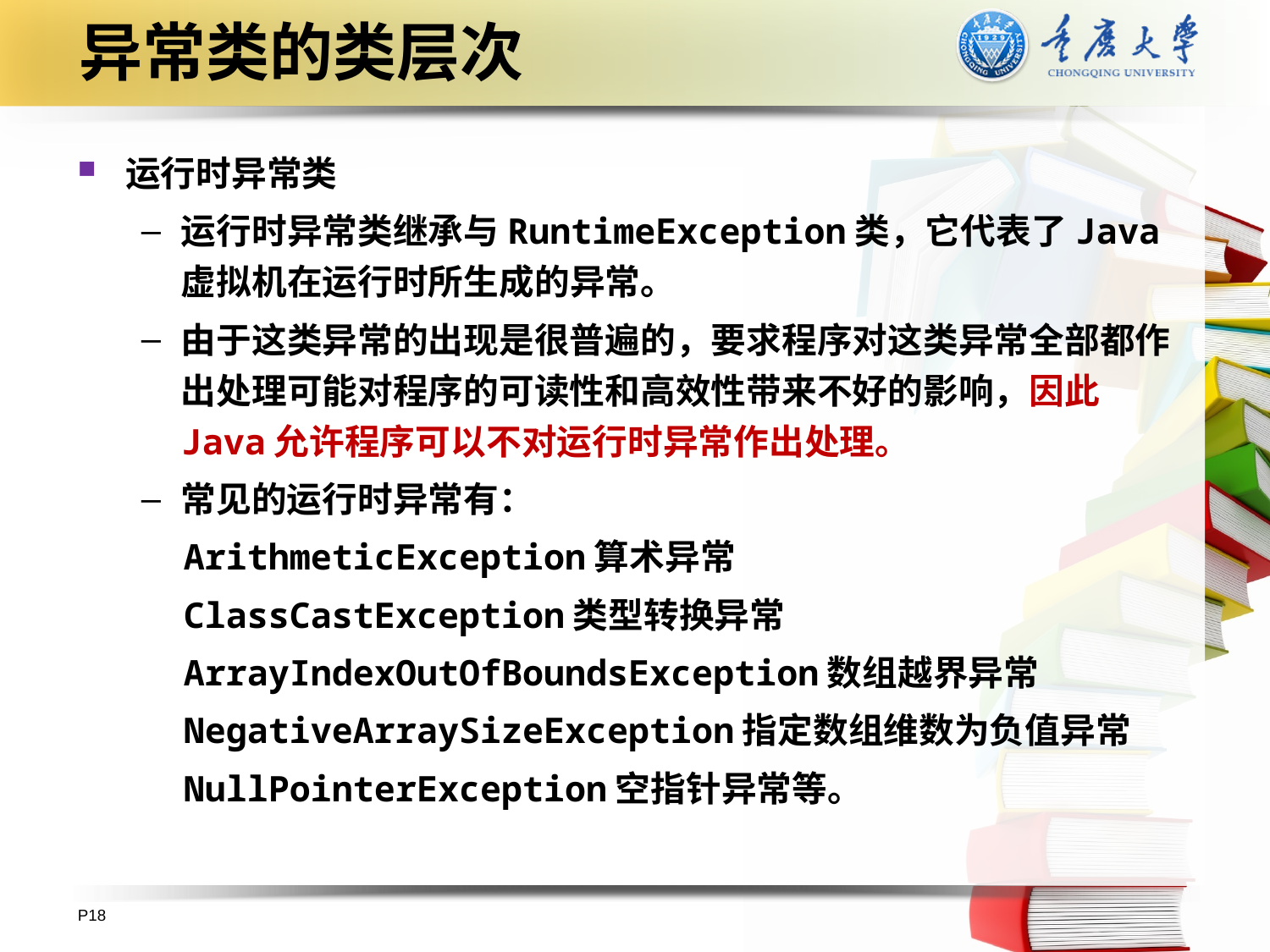

# 异常类的类层次
运行时异常类
运行时异常类继承与RuntimeException类，它代表了Java虚拟机在运行时所生成的异常。
由于这类异常的出现是很普遍的，要求程序对这类异常全部都作出处理可能对程序的可读性和高效性带来不好的影响，因此Java允许程序可以不对运行时异常作出处理。
常见的运行时异常有：
  ArithmeticException算术异常
  ClassCastException类型转换异常
  ArrayIndexOutOfBoundsException数组越界异常
  NegativeArraySizeException指定数组维数为负值异常
  NullPointerException空指针异常等。
P18